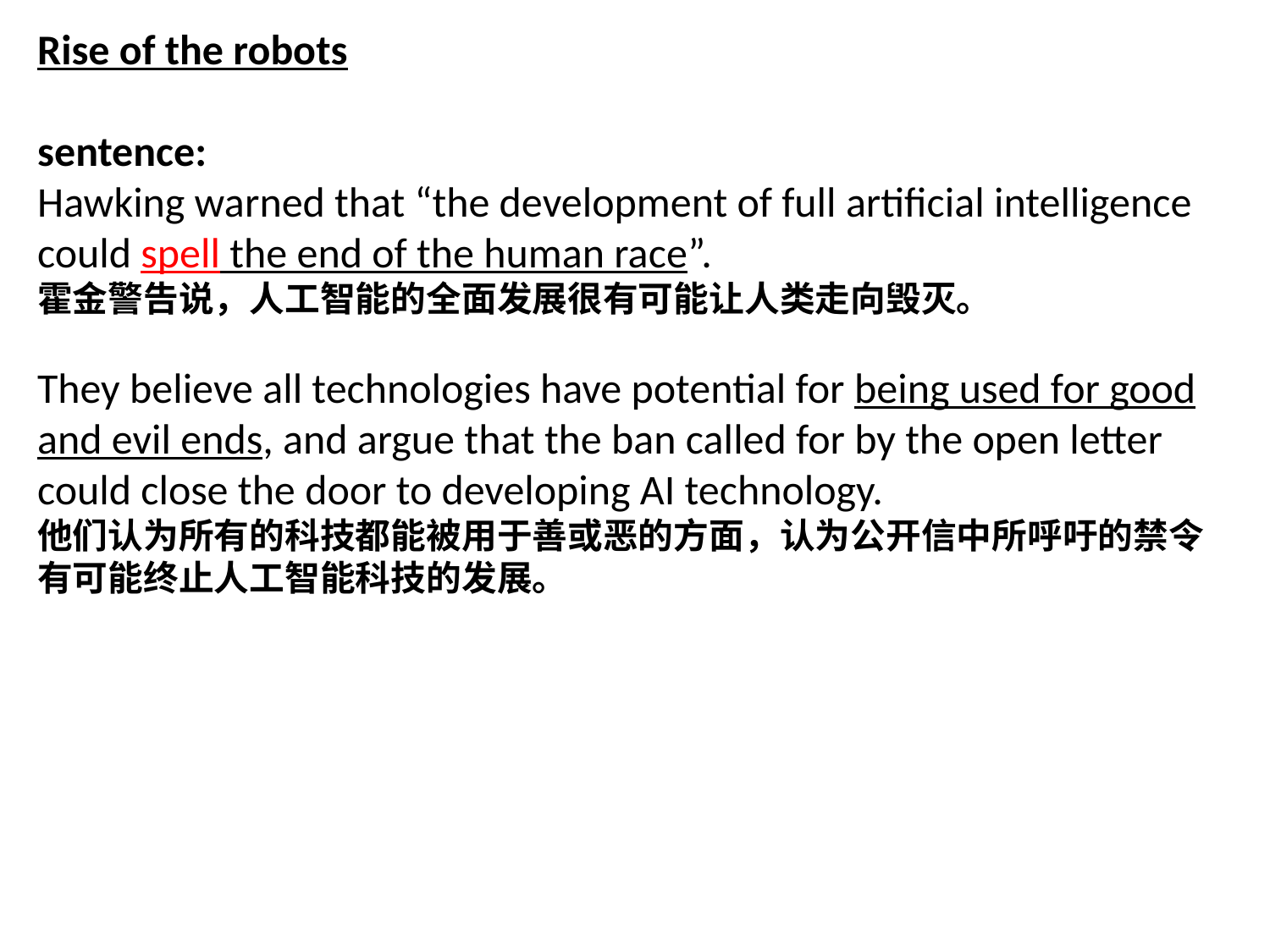

Rise of the robots

sentence:
Hawking warned that “the development of full artificial intelligence could spell the end of the human race”.
霍金警告说，人工智能的全面发展很有可能让人类走向毁灭。

They believe all technologies have potential for being used for good and evil ends, and argue that the ban called for by the open letter could close the door to developing AI technology.
他们认为所有的科技都能被用于善或恶的方面，认为公开信中所呼吁的禁令有可能终止人工智能科技的发展。